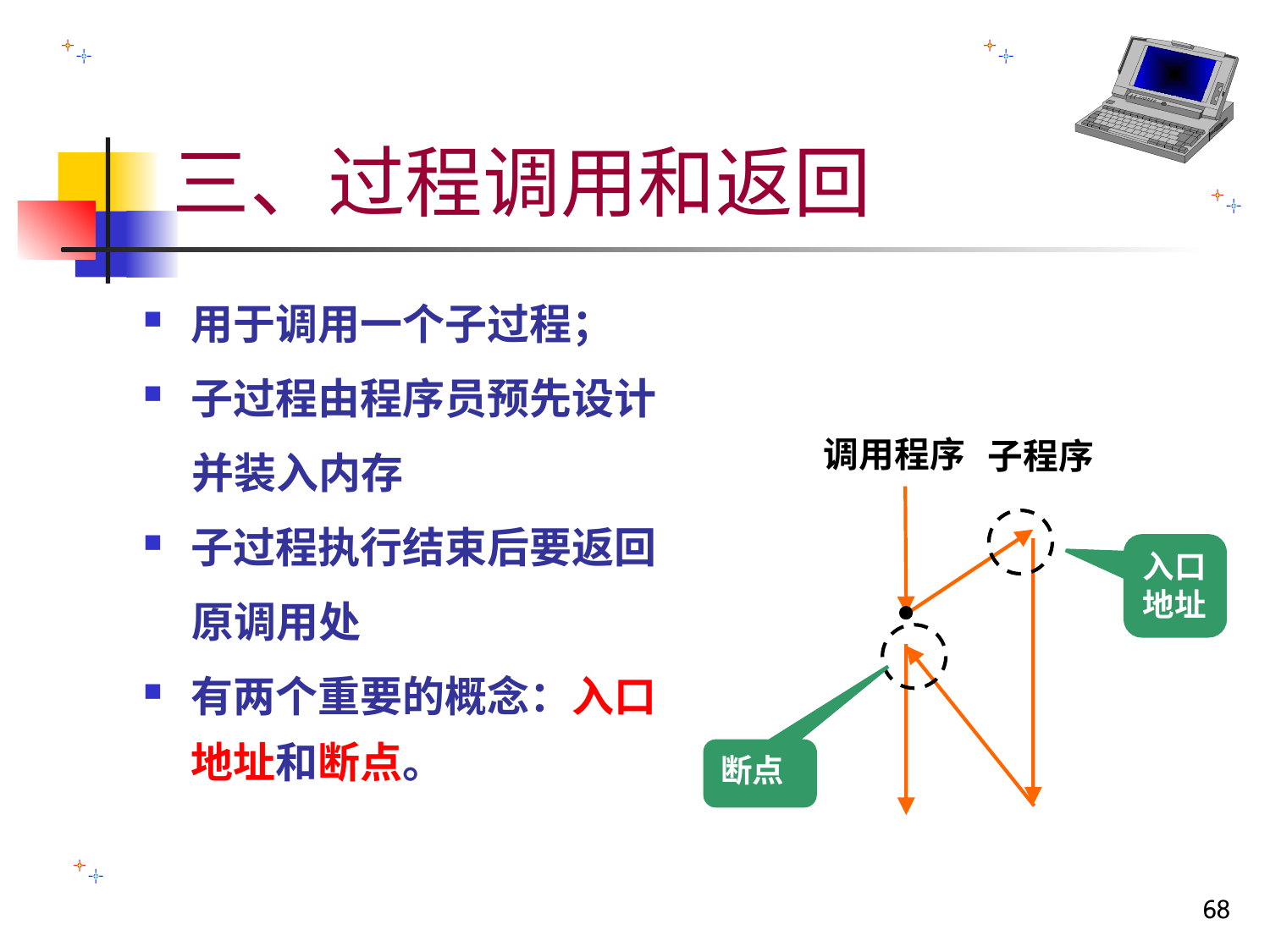

# 三、过程调用和返回
用于调用一个子过程；
子过程由程序员预先设计
    并装入内存
子过程执行结束后要返回
    原调用处
有两个重要的概念：入口地址和断点。
调用程序
子程序

入口地址

断点
68